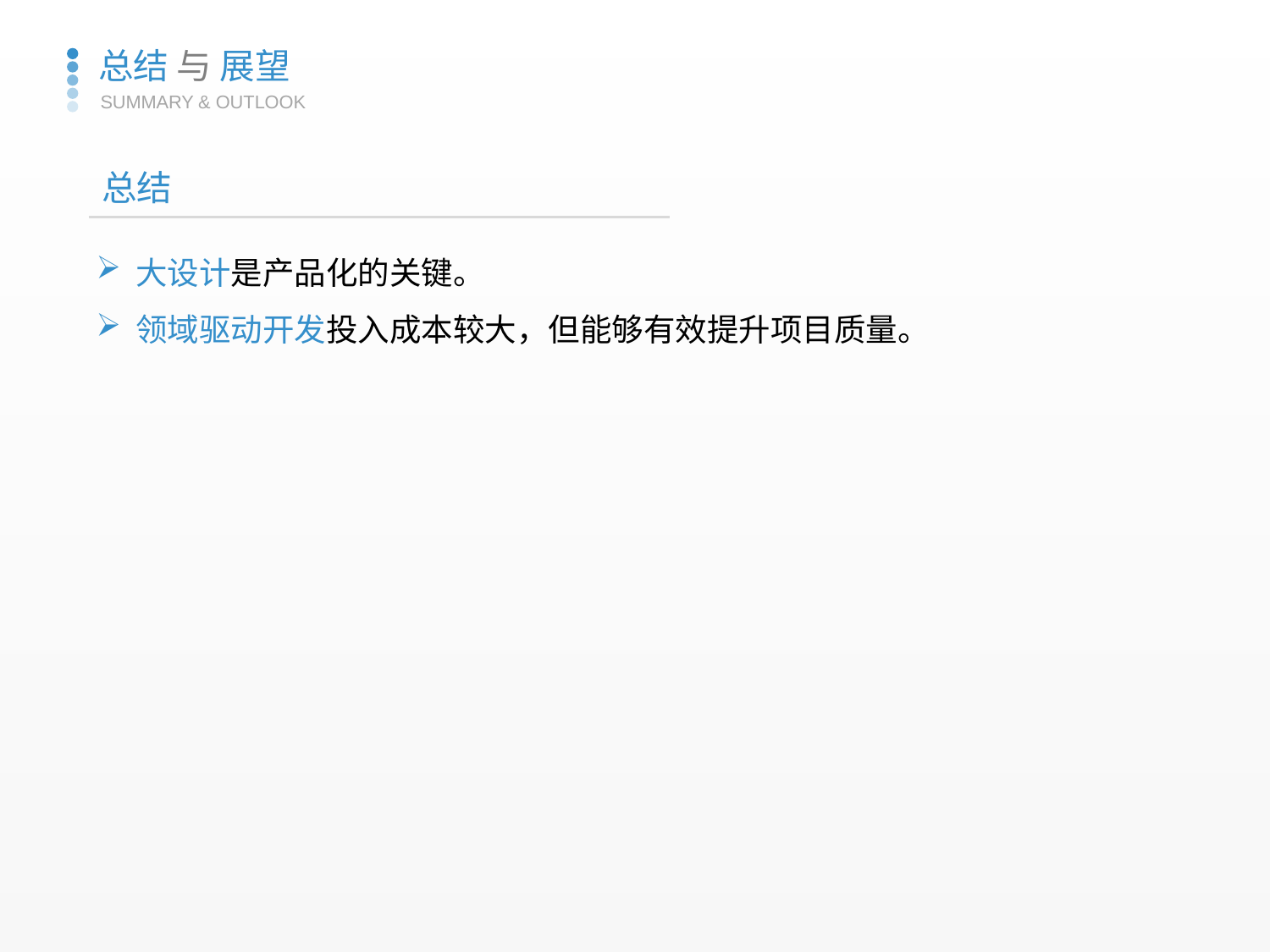

总结 与 展望
SUMMARY & OUTLOOK
总结
大设计是产品化的关键。
领域驱动开发投入成本较大，但能够有效提升项目质量。